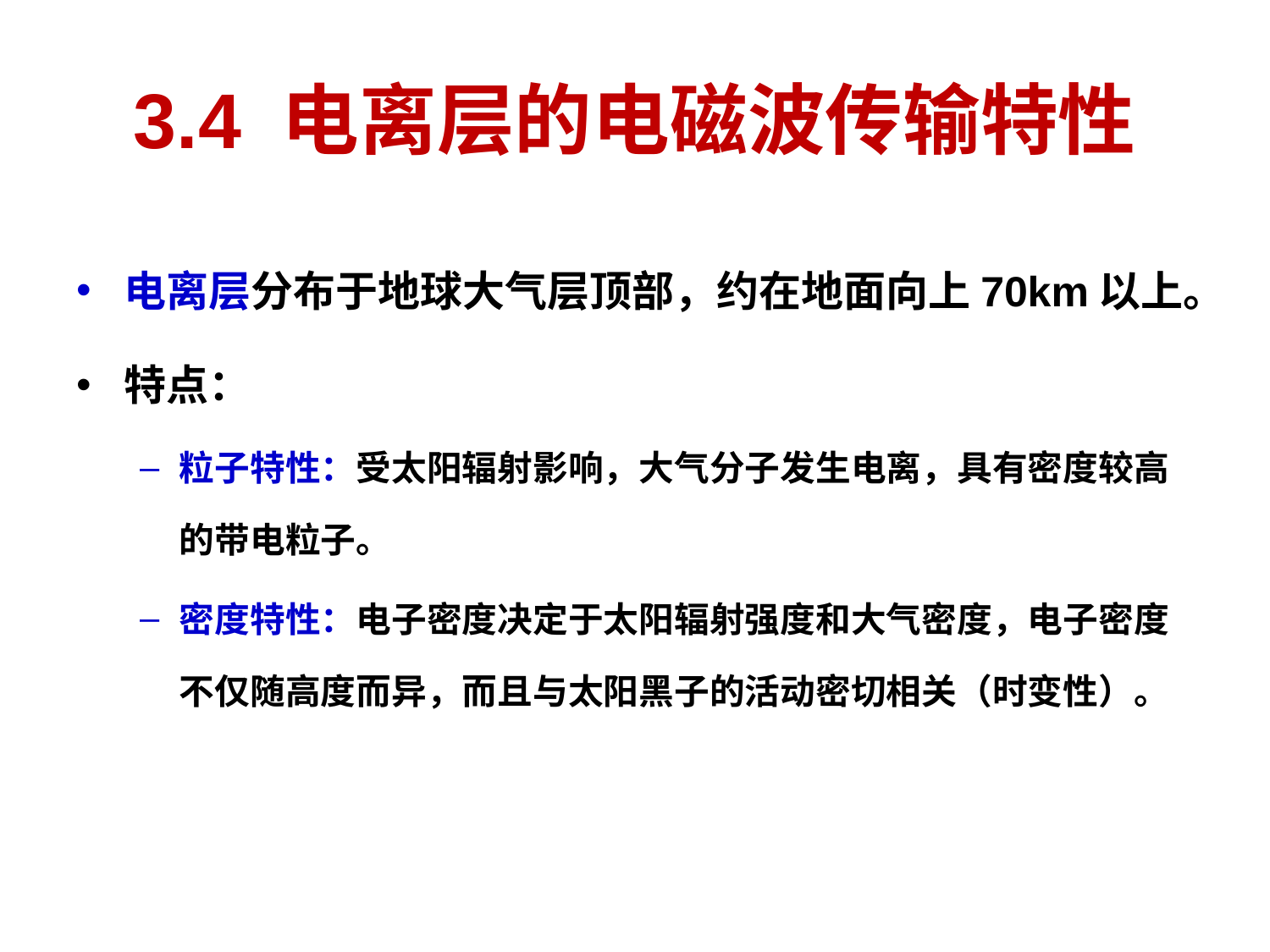

# 3.4 电离层的电磁波传输特性
电离层分布于地球大气层顶部，约在地面向上70km以上。
特点：
粒子特性：受太阳辐射影响，大气分子发生电离，具有密度较高的带电粒子。
密度特性：电子密度决定于太阳辐射强度和大气密度，电子密度不仅随高度而异，而且与太阳黑子的活动密切相关（时变性）。